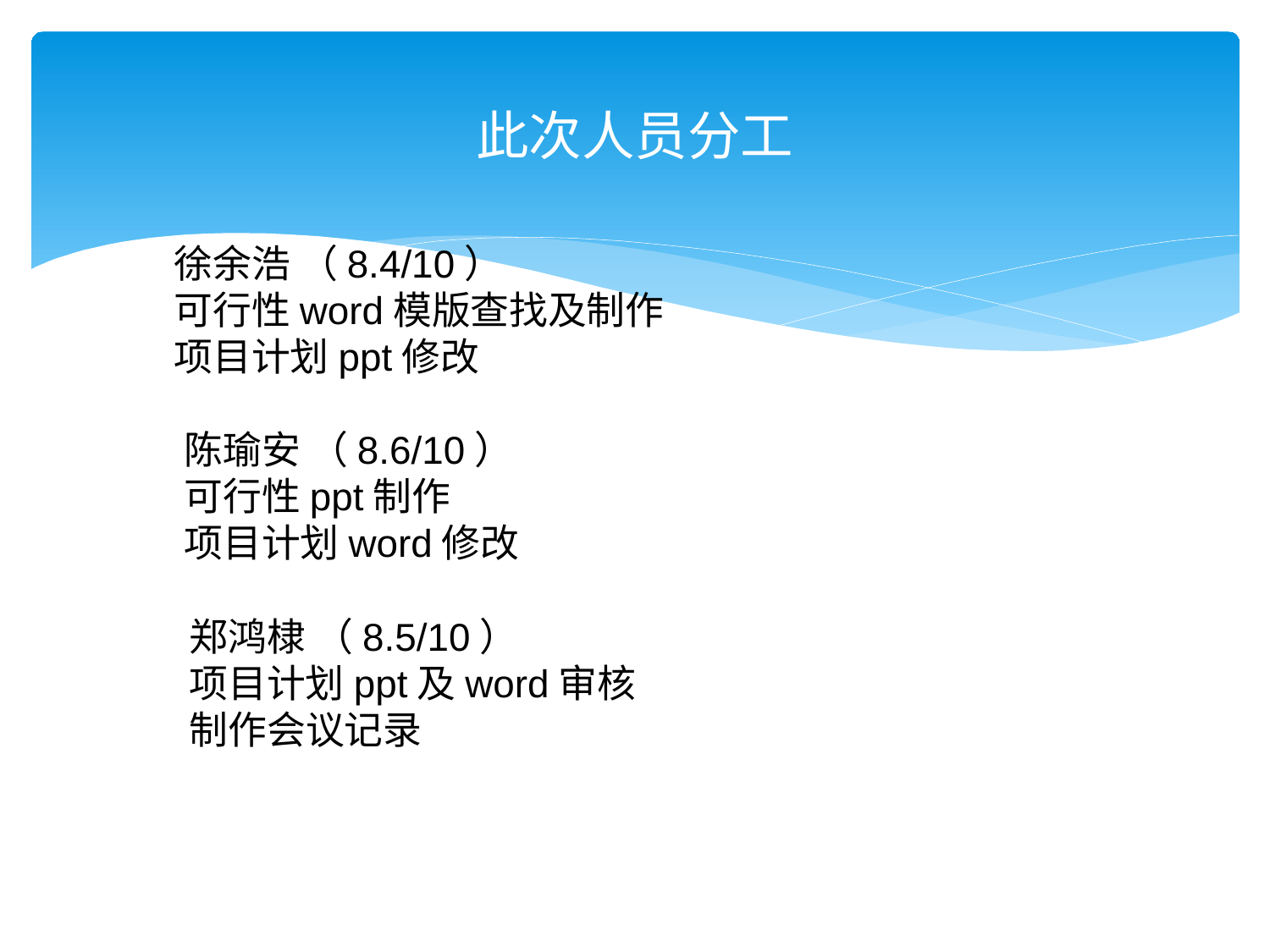

# 此次人员分工
徐余浩 （8.4/10）
可行性word模版查找及制作
项目计划ppt修改
陈瑜安 （8.6/10）
可行性ppt制作
项目计划word修改
郑鸿棣 （8.5/10）
项目计划ppt及word审核
制作会议记录